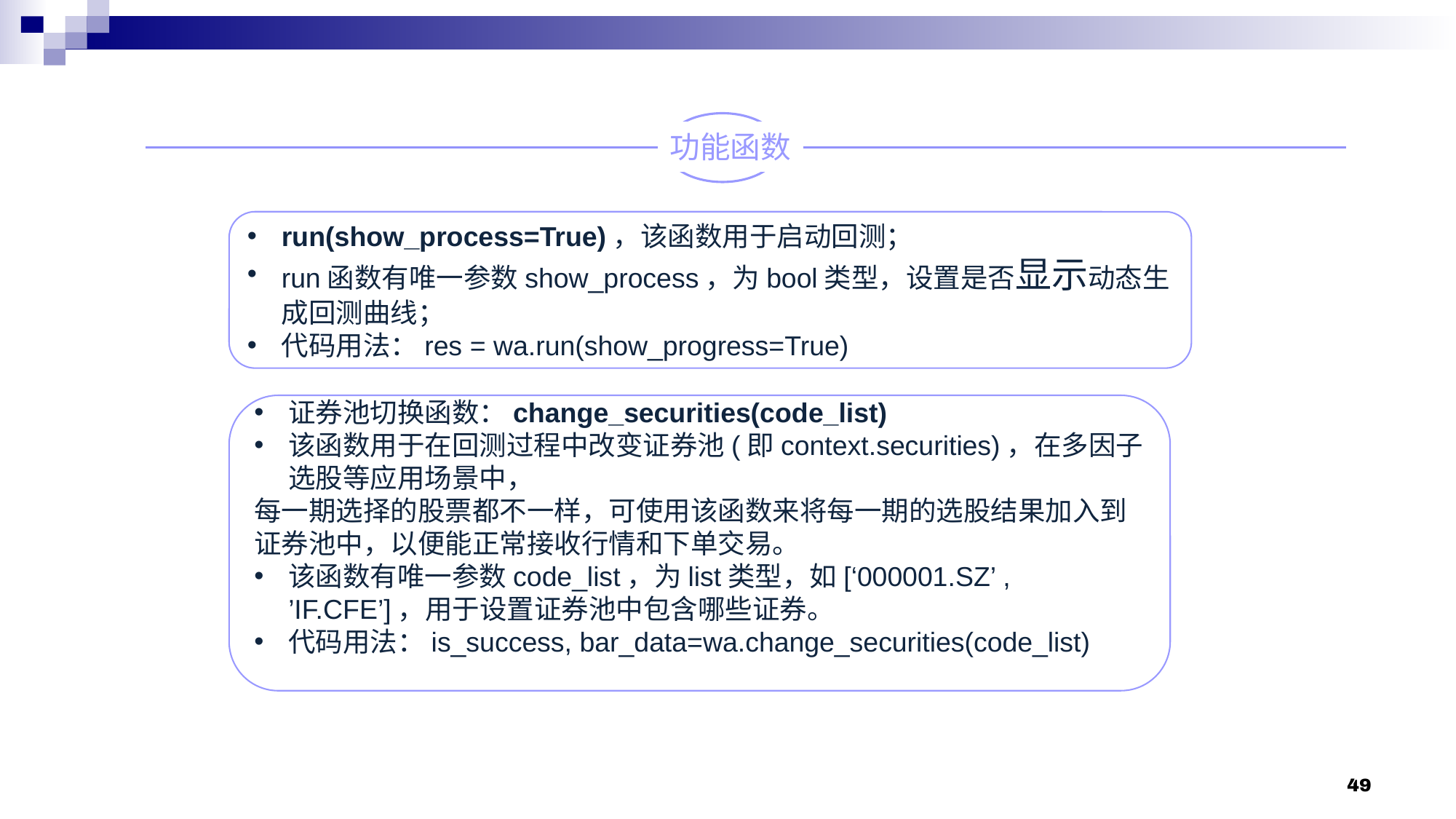

功能函数
run(show_process=True)，该函数用于启动回测；
run函数有唯一参数show_process，为bool类型，设置是否显示动态生成回测曲线；
代码用法：res = wa.run(show_progress=True)
证券池切换函数：change_securities(code_list)
该函数用于在回测过程中改变证券池(即context.securities)，在多因子选股等应用场景中，
每一期选择的股票都不一样，可使用该函数来将每一期的选股结果加入到证券池中，以便能正常接收行情和下单交易。
该函数有唯一参数code_list，为list类型，如[‘000001.SZ’ , ’IF.CFE’]，用于设置证券池中包含哪些证券。
代码用法：is_success, bar_data=wa.change_securities(code_list)

49